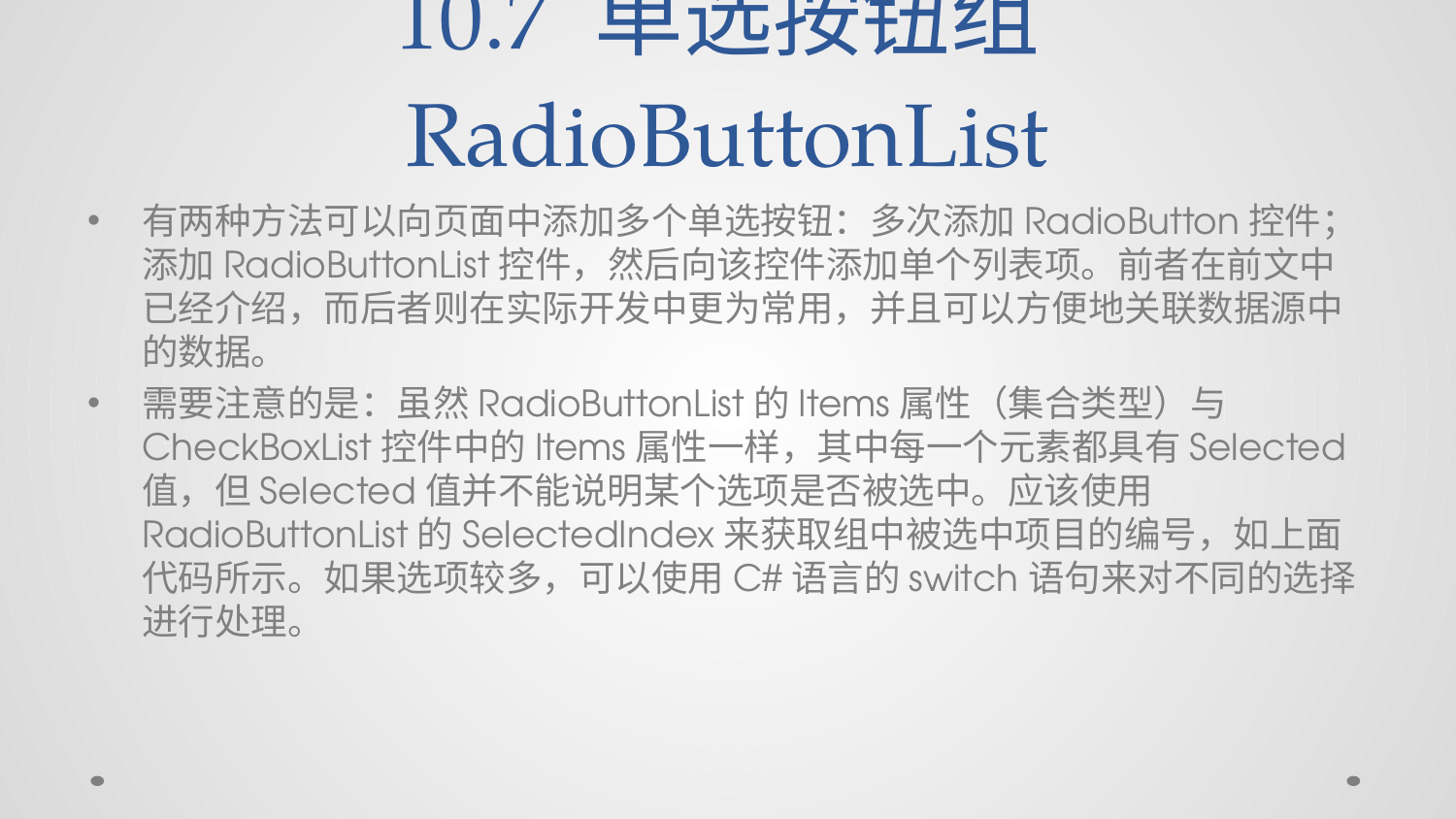

# 10.7 单选按钮组RadioButtonList
有两种方法可以向页面中添加多个单选按钮：多次添加RadioButton控件；添加RadioButtonList控件，然后向该控件添加单个列表项。前者在前文中已经介绍，而后者则在实际开发中更为常用，并且可以方便地关联数据源中的数据。
需要注意的是：虽然RadioButtonList的Items属性（集合类型）与CheckBoxList控件中的Items属性一样，其中每一个元素都具有Selected值，但Selected值并不能说明某个选项是否被选中。应该使用RadioButtonList的SelectedIndex来获取组中被选中项目的编号，如上面代码所示。如果选项较多，可以使用C#语言的switch语句来对不同的选择进行处理。